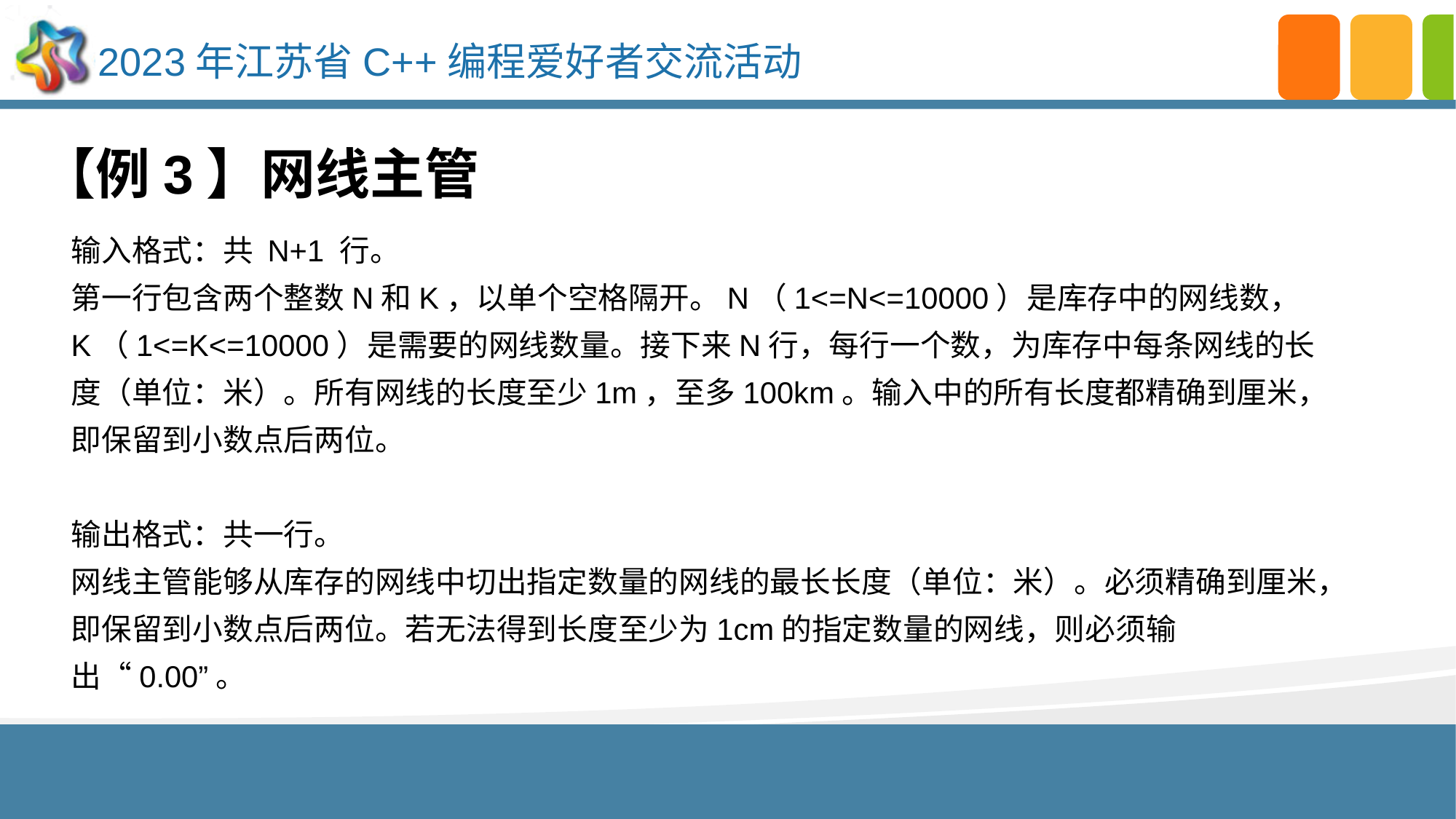

【例3】网线主管
输入格式：共 N+1 行。
第一行包含两个整数N和K，以单个空格隔开。N（1<=N<=10000）是库存中的网线数，K（1<=K<=10000）是需要的网线数量。接下来N行，每行一个数，为库存中每条网线的长度（单位：米）。所有网线的长度至少1m，至多100km。输入中的所有长度都精确到厘米，即保留到小数点后两位。

输出格式：共一行。
网线主管能够从库存的网线中切出指定数量的网线的最长长度（单位：米）。必须精确到厘米，即保留到小数点后两位。若无法得到长度至少为1cm的指定数量的网线，则必须输出“0.00”。